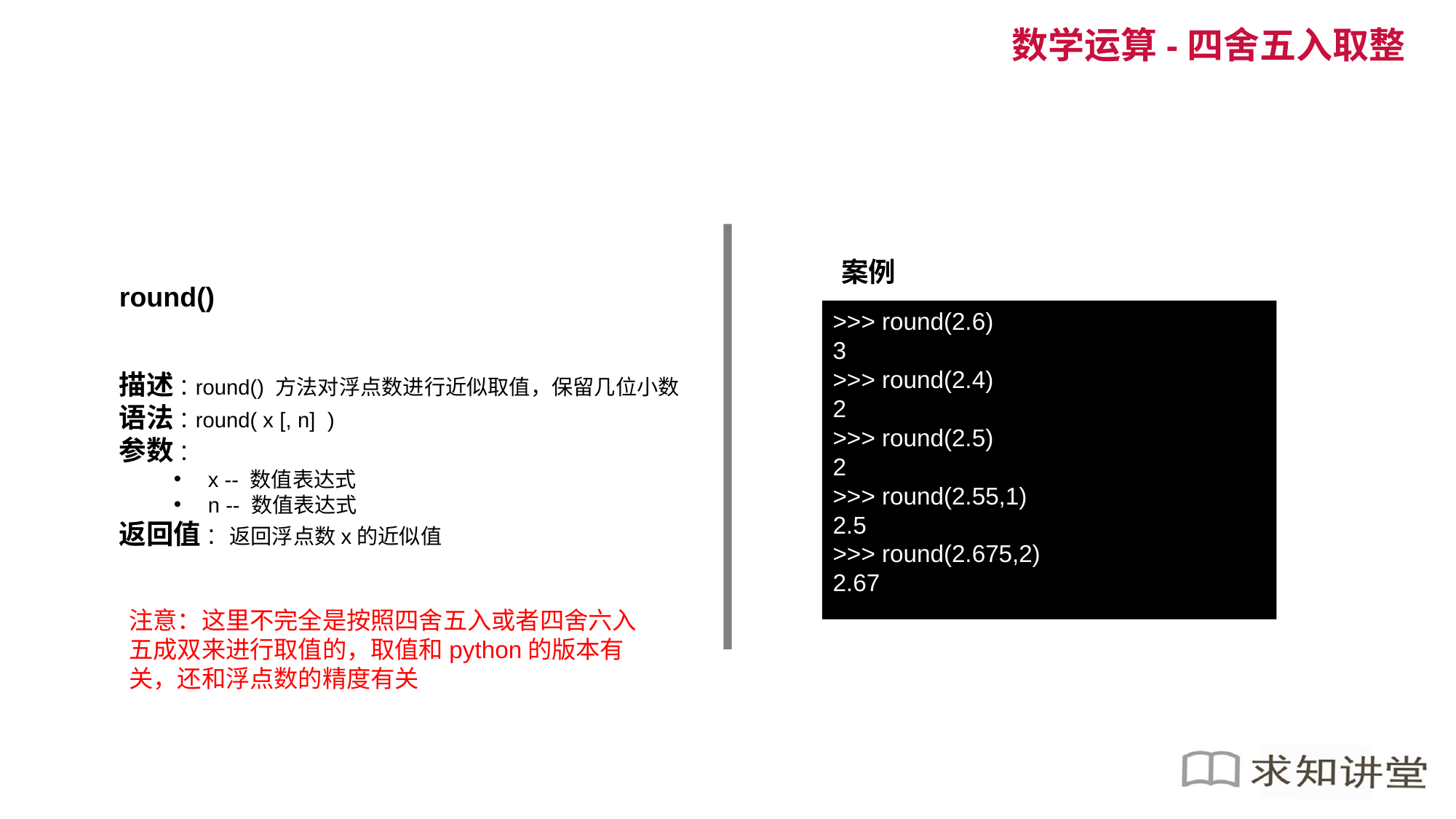

数学运算-四舍五入取整

案例
round()
>>> round(2.6)
3
>>> round(2.4)
2
>>> round(2.5)
2
>>> round(2.55,1)
2.5
>>> round(2.675,2)
2.67
描述: round() 方法对浮点数进行近似取值，保留几位小数
语法: round( x [, n]  )
参数:
x -- 数值表达式
n -- 数值表达式
返回值: 返回浮点数x的近似值
注意：这里不完全是按照四舍五入或者四舍六入五成双来进行取值的，取值和python的版本有关，还和浮点数的精度有关